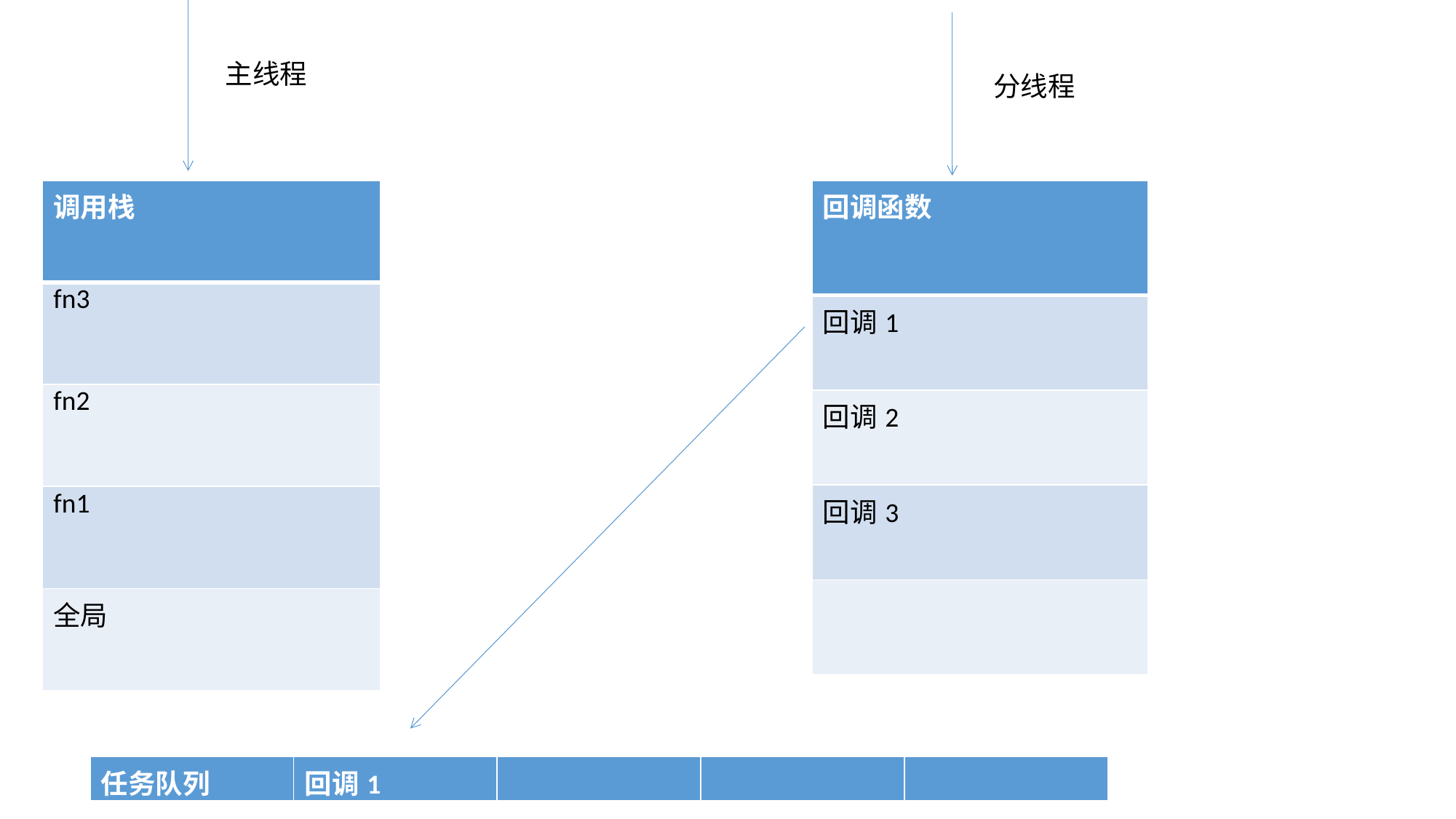

主线程
分线程
| 调用栈 |
| --- |
| fn3 |
| fn2 |
| fn1 |
| 全局 |
| 回调函数 |
| --- |
| 回调1 |
| 回调2 |
| 回调3 |
|  |
| 任务队列 | 回调1 |  |  |  |
| --- | --- | --- | --- | --- |